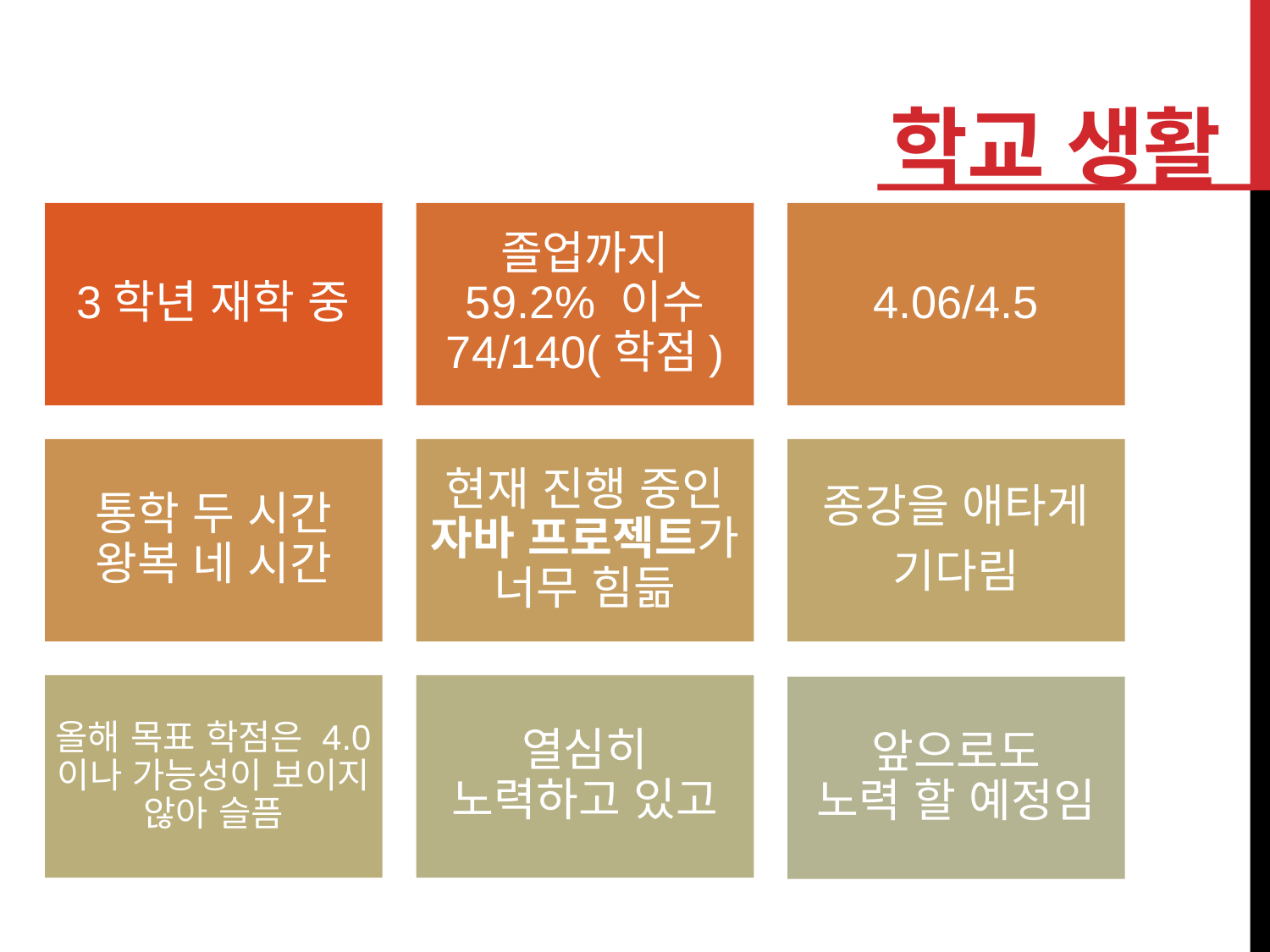

학교 생활

3학년 재학 중
졸업까지 59.2% 이수
74/140(학점)
4.06/4.5
통학 두 시간
왕복 네 시간
현재 진행 중인 자바 프로젝트가 너무 힘듦
종강을 애타게
기다림
올해 목표 학점은 4.0이나 가능성이 보이지 않아 슬픔
열심히
노력하고 있고
앞으로도
노력 할 예정임